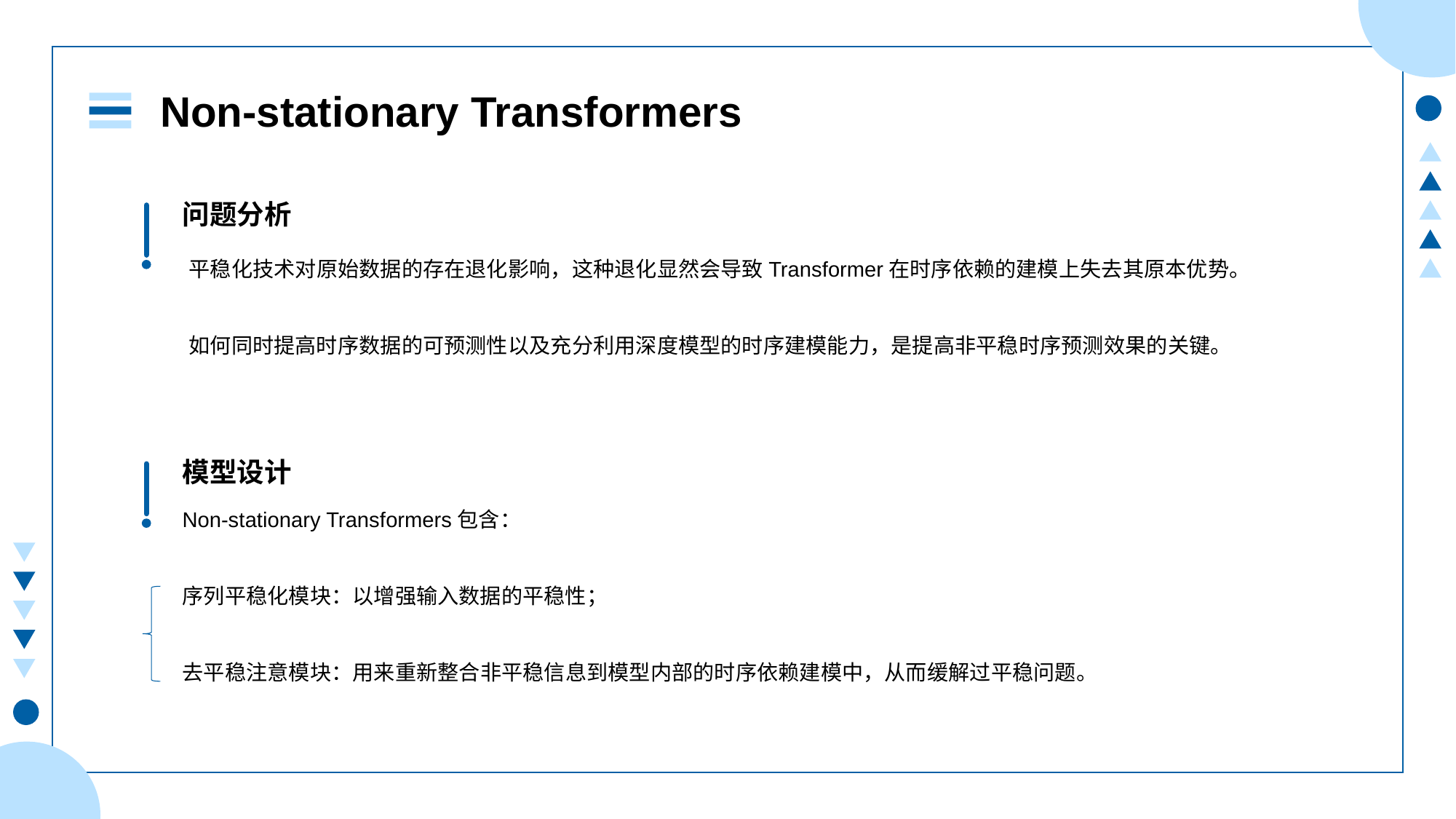

Non-stationary Transformers

问题分析

平稳化技术对原始数据的存在退化影响，这种退化显然会导致Transformer在时序依赖的建模上失去其原本优势。

如何同时提高时序数据的可预测性以及充分利用深度模型的时序建模能力，是提高非平稳时序预测效果的关键。
模型设计
Non-stationary Transformers包含：

序列平稳化模块：以增强输入数据的平稳性；

去平稳注意模块：用来重新整合非平稳信息到模型内部的时序依赖建模中，从而缓解过平稳问题。